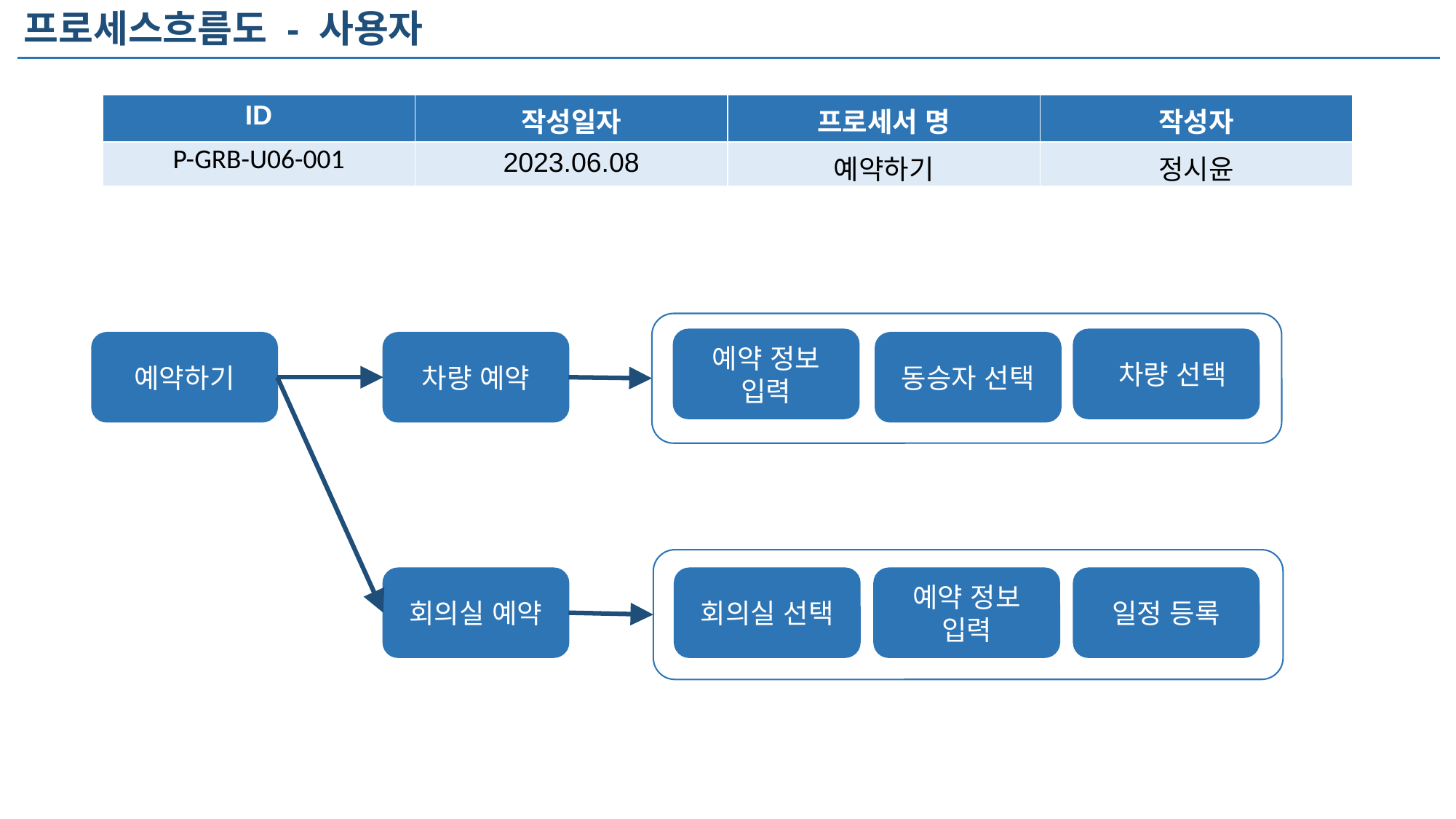

프로세스흐름도 - 사용자
| ID | 작성일자 | 프로세서 명 | 작성자 |
| --- | --- | --- | --- |
| P-GRB-U06-001 | 2023.06.08 | 예약하기 | 정시윤 |

 차량 선택
예약 정보 입력
예약하기
차량 예약
동승자 선택

회의실 선택
예약 정보 입력
일정 등록
회의실 예약